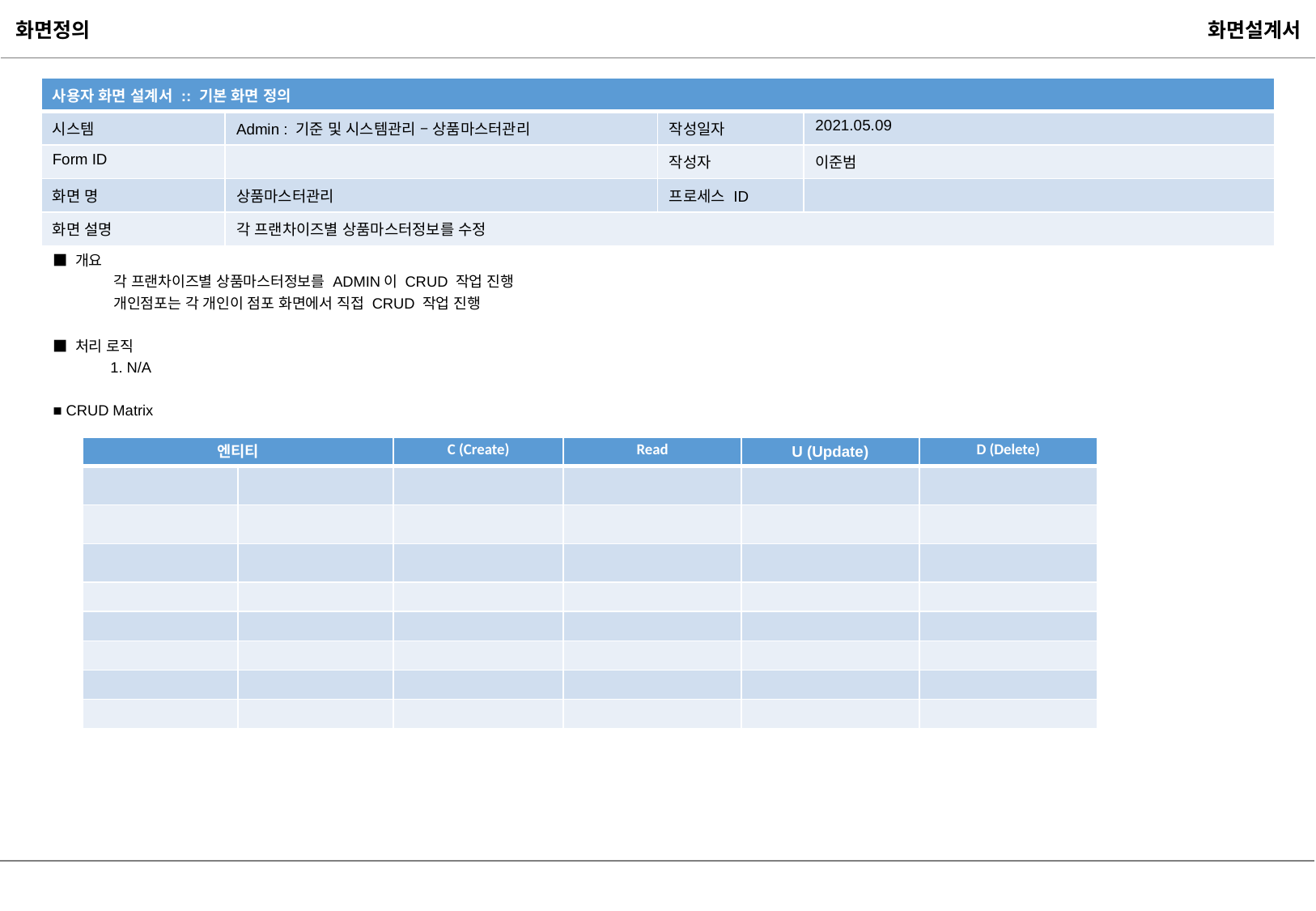

| 사용자 화면 설계서 :: 기본 화면 정의 |  |  |  |
| --- | --- | --- | --- |
| 시스템 | Admin : 기준 및 시스템관리 – 상품마스터관리 | 작성일자 | 2021.05.09 |
| Form ID |  | 작성자 | 이준범 |
| 화면 명 | 상품마스터관리 | 프로세스 ID |  |
| 화면 설명 | 각 프랜차이즈별 상품마스터정보를 수정 |  |  |
■ 개요
각 프랜차이즈별 상품마스터정보를 ADMIN이 CRUD 작업 진행
개인점포는 각 개인이 점포 화면에서 직접 CRUD 작업 진행

■ 처리 로직
1. N/A

■ CRUD Matrix
| 엔티티 |  | C (Create) | Read | U (Update) | D (Delete) |
| --- | --- | --- | --- | --- | --- |
|  |  |  |  |  |  |
|  |  |  |  |  |  |
|  |  |  |  |  |  |
|  |  |  |  |  |  |
|  |  |  |  |  |  |
|  |  |  |  |  |  |
|  |  |  |  |  |  |
|  |  |  |  |  |  |